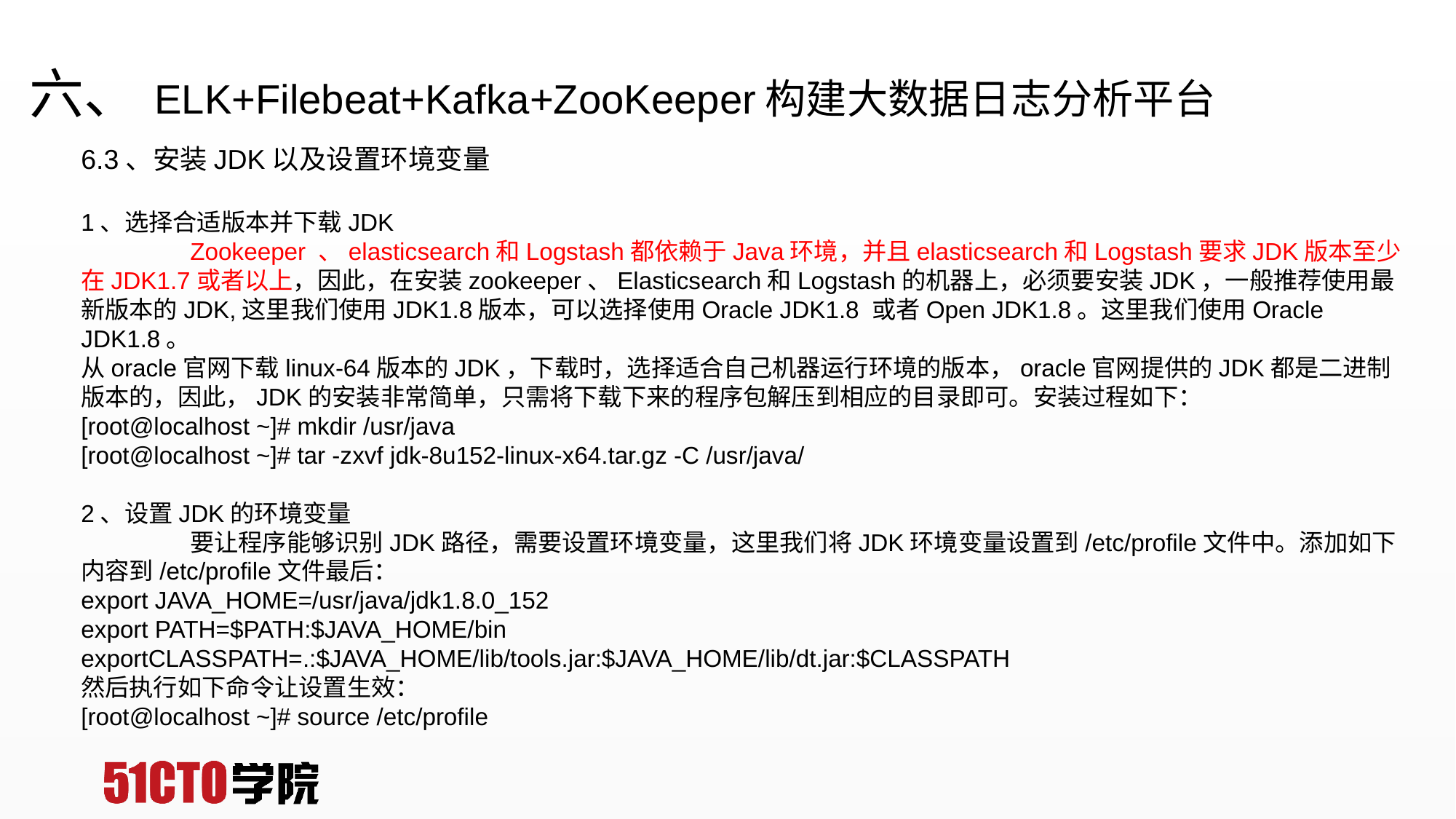

# 六、ELK+Filebeat+Kafka+ZooKeeper构建大数据日志分析平台
6.3、安装JDK以及设置环境变量

1、选择合适版本并下载JDK
	Zookeeper 、elasticsearch和Logstash都依赖于Java环境，并且elasticsearch和Logstash要求JDK版本至少在JDK1.7或者以上，因此，在安装zookeeper、Elasticsearch和Logstash的机器上，必须要安装JDK，一般推荐使用最新版本的JDK,这里我们使用JDK1.8版本，可以选择使用Oracle JDK1.8 或者Open JDK1.8。这里我们使用Oracle JDK1.8。
从oracle官网下载linux-64版本的JDK，下载时，选择适合自己机器运行环境的版本，oracle官网提供的JDK都是二进制版本的，因此，JDK的安装非常简单，只需将下载下来的程序包解压到相应的目录即可。安装过程如下：
[root@localhost ~]# mkdir /usr/java
[root@localhost ~]# tar -zxvf jdk-8u152-linux-x64.tar.gz -C /usr/java/

2、设置JDK的环境变量
	要让程序能够识别JDK路径，需要设置环境变量，这里我们将JDK环境变量设置到/etc/profile文件中。添加如下内容到/etc/profile文件最后：
export JAVA_HOME=/usr/java/jdk1.8.0_152
export PATH=$PATH:$JAVA_HOME/bin
exportCLASSPATH=.:$JAVA_HOME/lib/tools.jar:$JAVA_HOME/lib/dt.jar:$CLASSPATH
然后执行如下命令让设置生效：
[root@localhost ~]# source /etc/profile